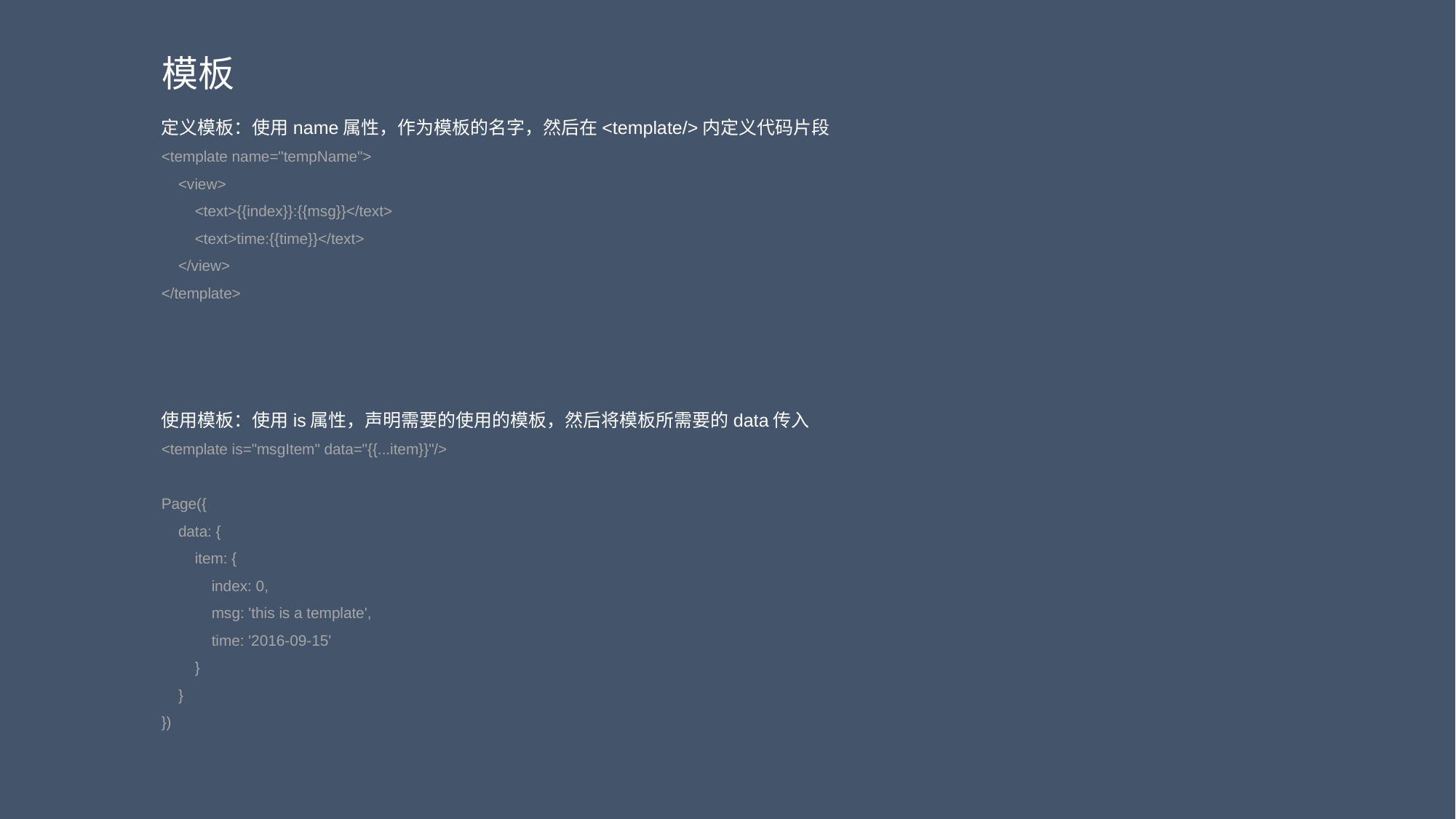

模板
定义模板：使用name属性，作为模板的名字，然后在<template/>内定义代码片段
<template name="tempName">
    <view>
        <text>{{index}}:{{msg}}</text>
        <text>time:{{time}}</text>
    </view>
</template>
使用模板：使用is属性，声明需要的使用的模板，然后将模板所需要的data传入
<template is="msgItem" data="{{...item}}"/>

Page({
    data: {
        item: {
            index: 0,
            msg: 'this is a template',
            time: '2016-09-15'
        }
    }
})